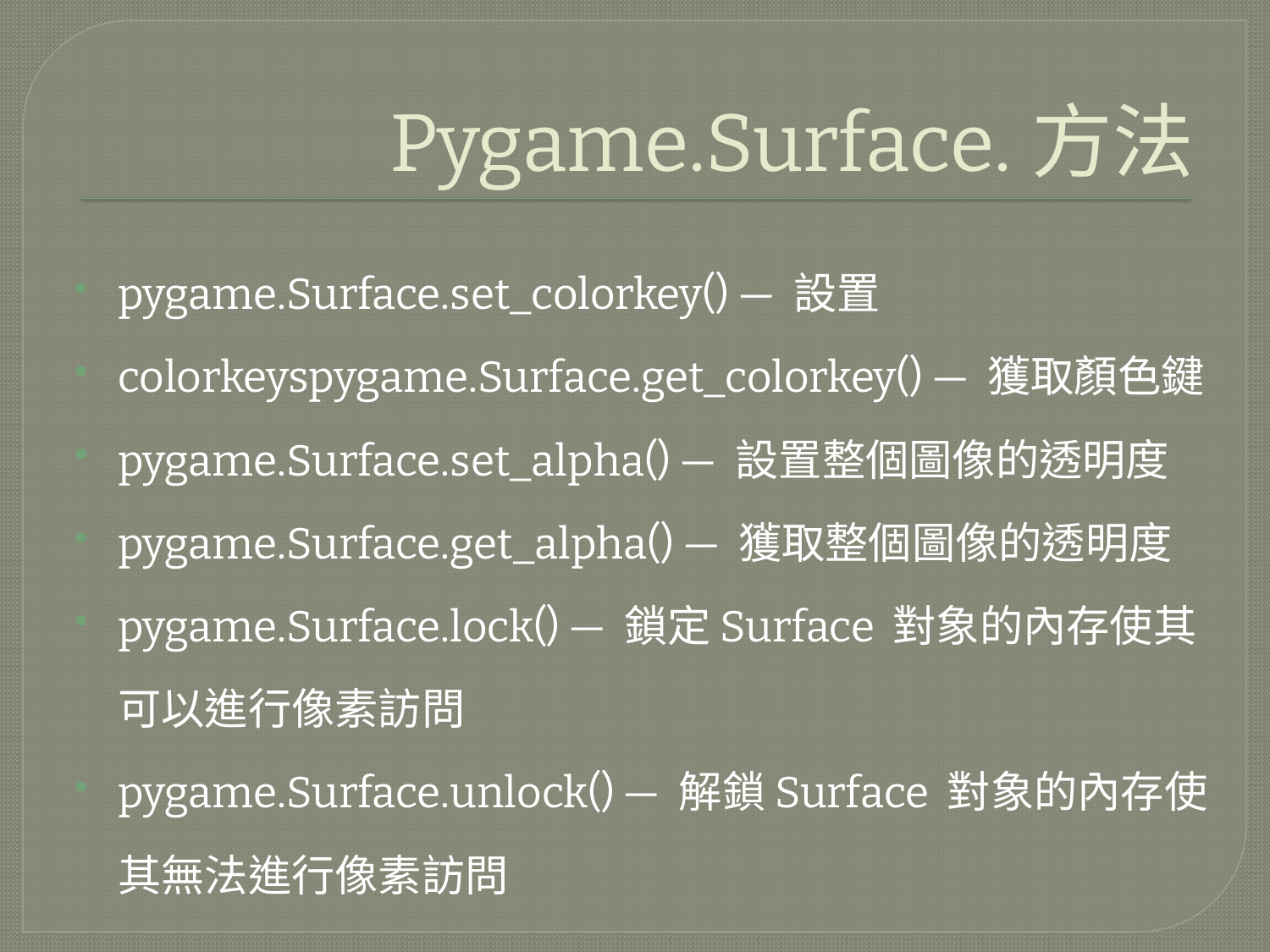

# Pygame.Surface.方法
pygame.Surface.set_colorkey() — 設置
colorkeyspygame.Surface.get_colorkey() — 獲取顏色鍵
pygame.Surface.set_alpha() — 設置整個圖像的透明度
pygame.Surface.get_alpha() — 獲取整個圖像的透明度
pygame.Surface.lock() — 鎖定Surface 對象的內存使其可以進行像素訪問
pygame.Surface.unlock() — 解鎖Surface 對象的內存使其無法進行像素訪問